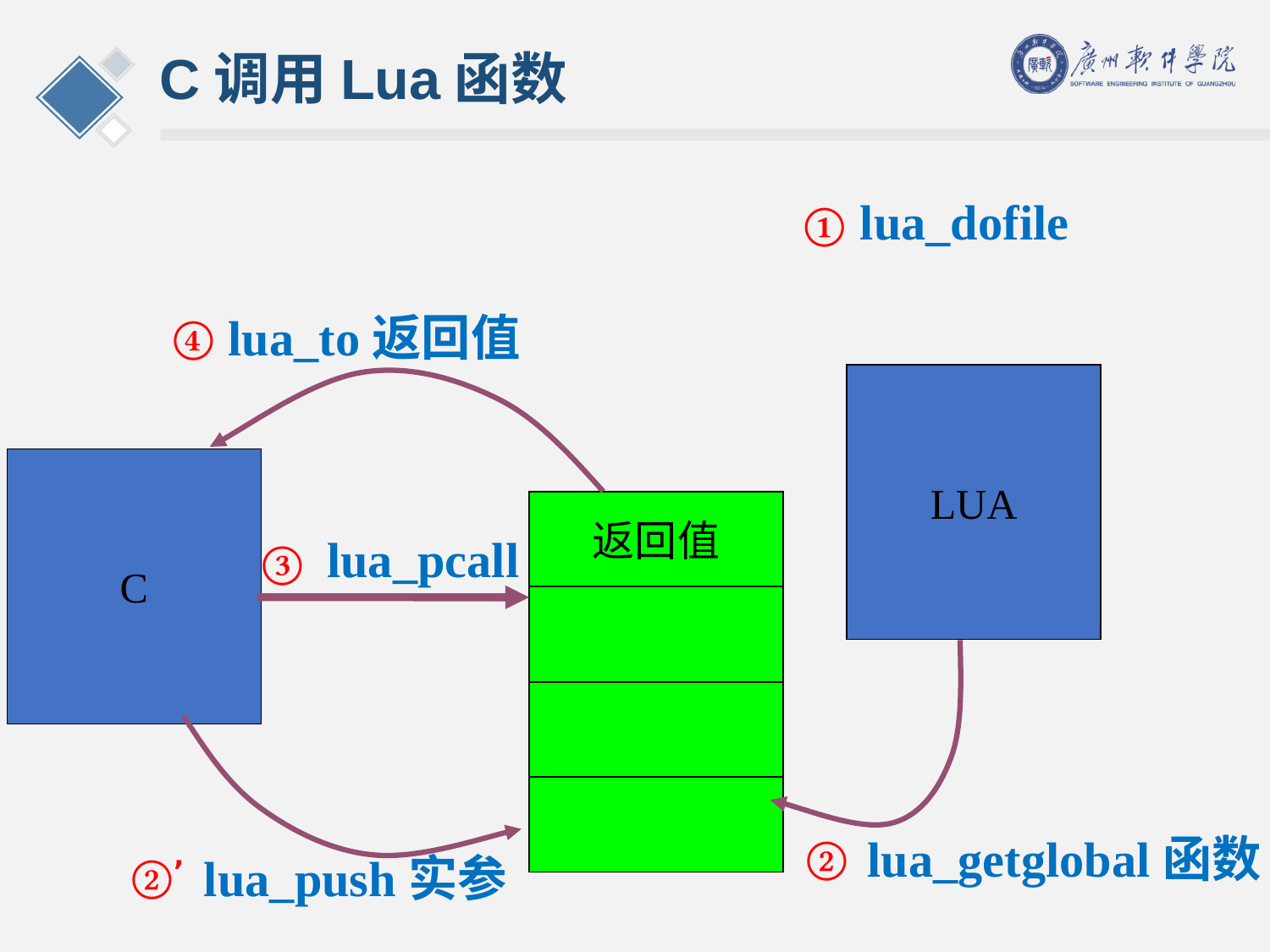

# C调用Lua函数
lua_dofile
①
lua_to返回值
④

LUA
C
返回值
lua_pcall
③

②
lua_getglobal函数
②’
lua_push实参